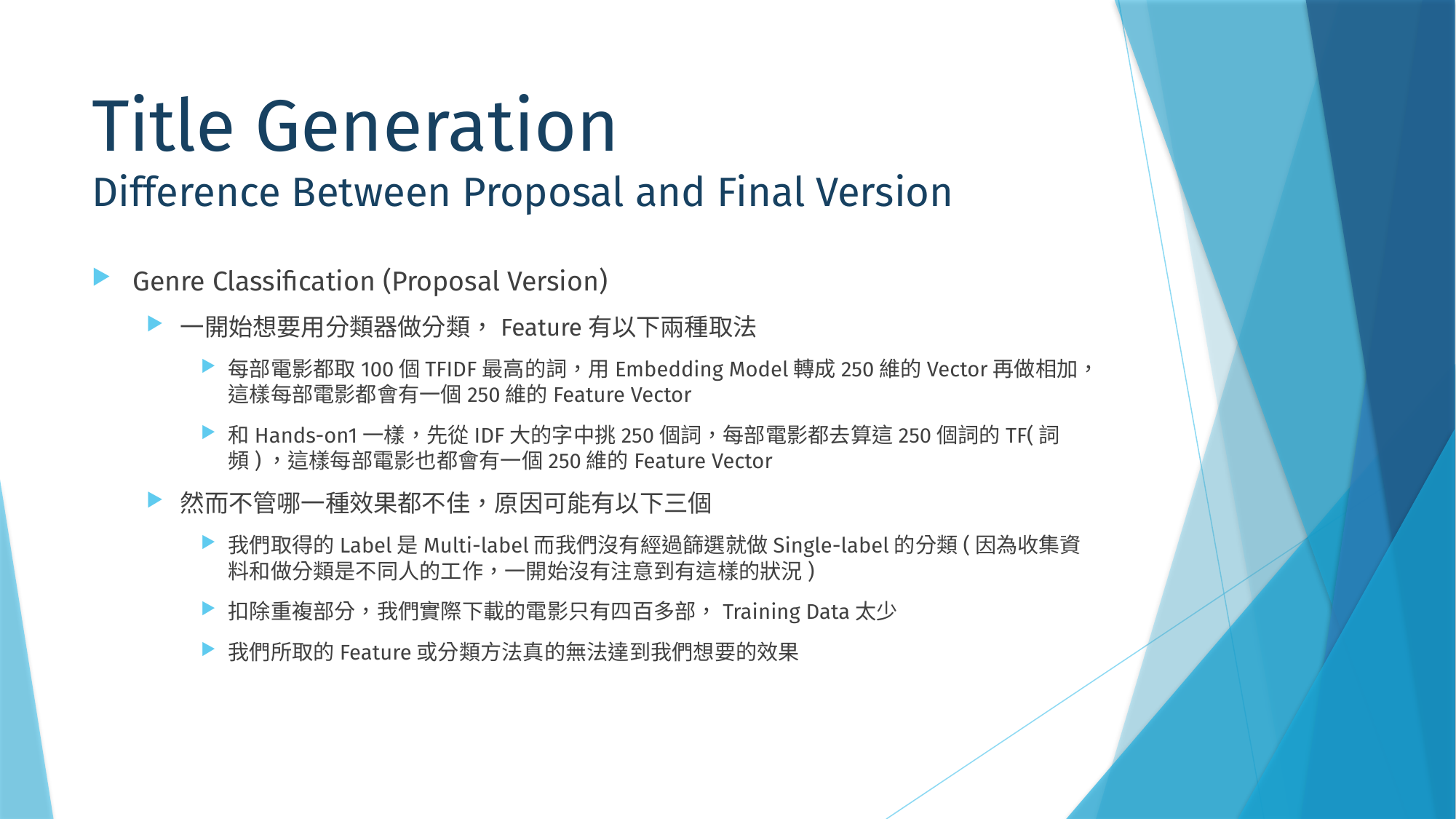

# Title Generation Difference Between Proposal and Final Version
Genre Classification (Proposal Version)
一開始想要用分類器做分類，Feature有以下兩種取法
每部電影都取100個TFIDF最高的詞，用Embedding Model轉成250維的Vector再做相加，這樣每部電影都會有一個250維的Feature Vector
和Hands-on1一樣，先從IDF大的字中挑250個詞，每部電影都去算這250個詞的TF(詞頻)，這樣每部電影也都會有一個250維的Feature Vector
然而不管哪一種效果都不佳，原因可能有以下三個
我們取得的Label是Multi-label而我們沒有經過篩選就做Single-label的分類(因為收集資料和做分類是不同人的工作，一開始沒有注意到有這樣的狀況)
扣除重複部分，我們實際下載的電影只有四百多部，Training Data太少
我們所取的Feature或分類方法真的無法達到我們想要的效果